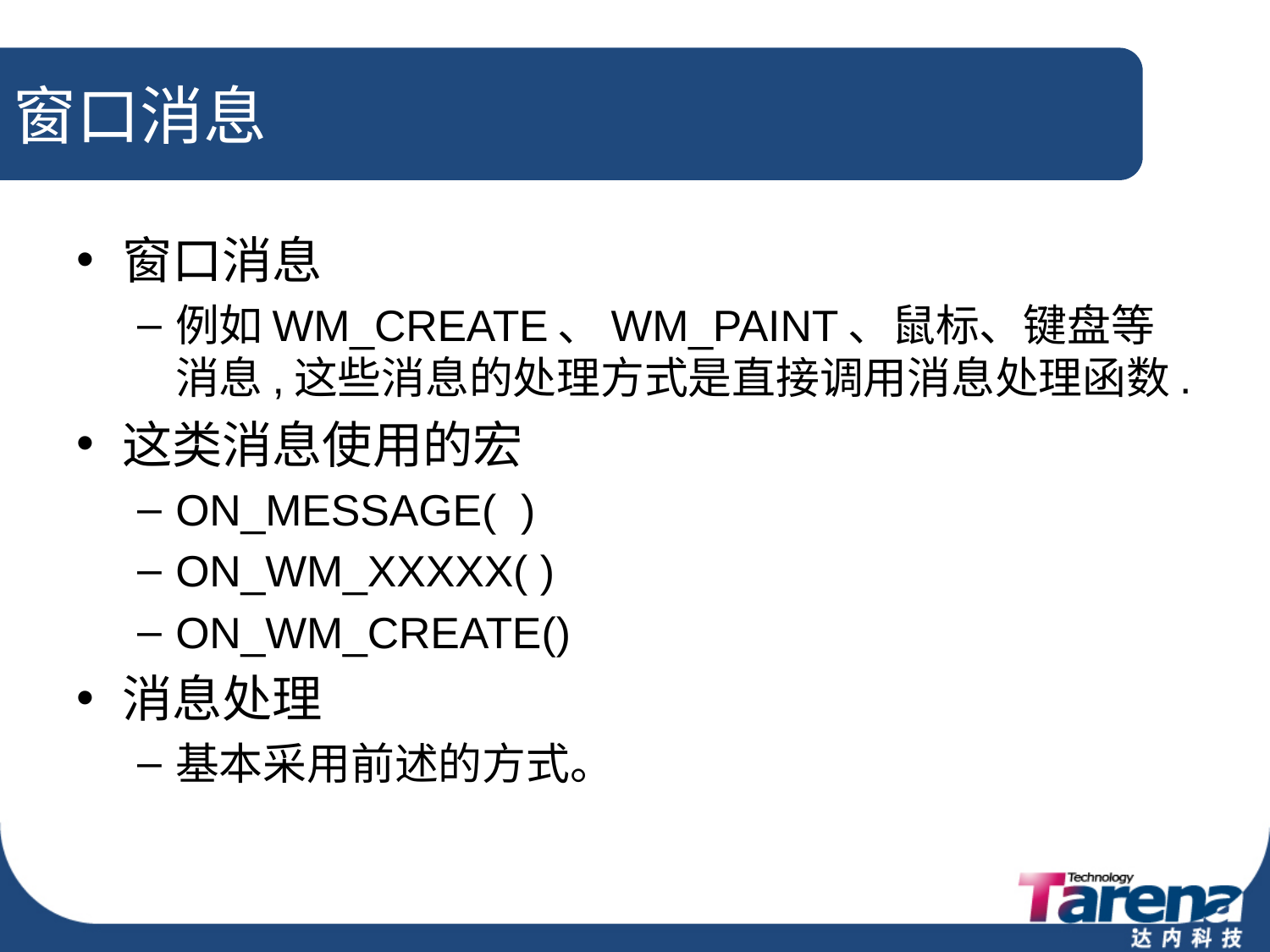

# 窗口消息
窗口消息
例如WM_CREATE、WM_PAINT、鼠标、键盘等消息,这些消息的处理方式是直接调用消息处理函数.
这类消息使用的宏
ON_MESSAGE(  )
ON_WM_XXXXX( )
ON_WM_CREATE()
消息处理
基本采用前述的方式。